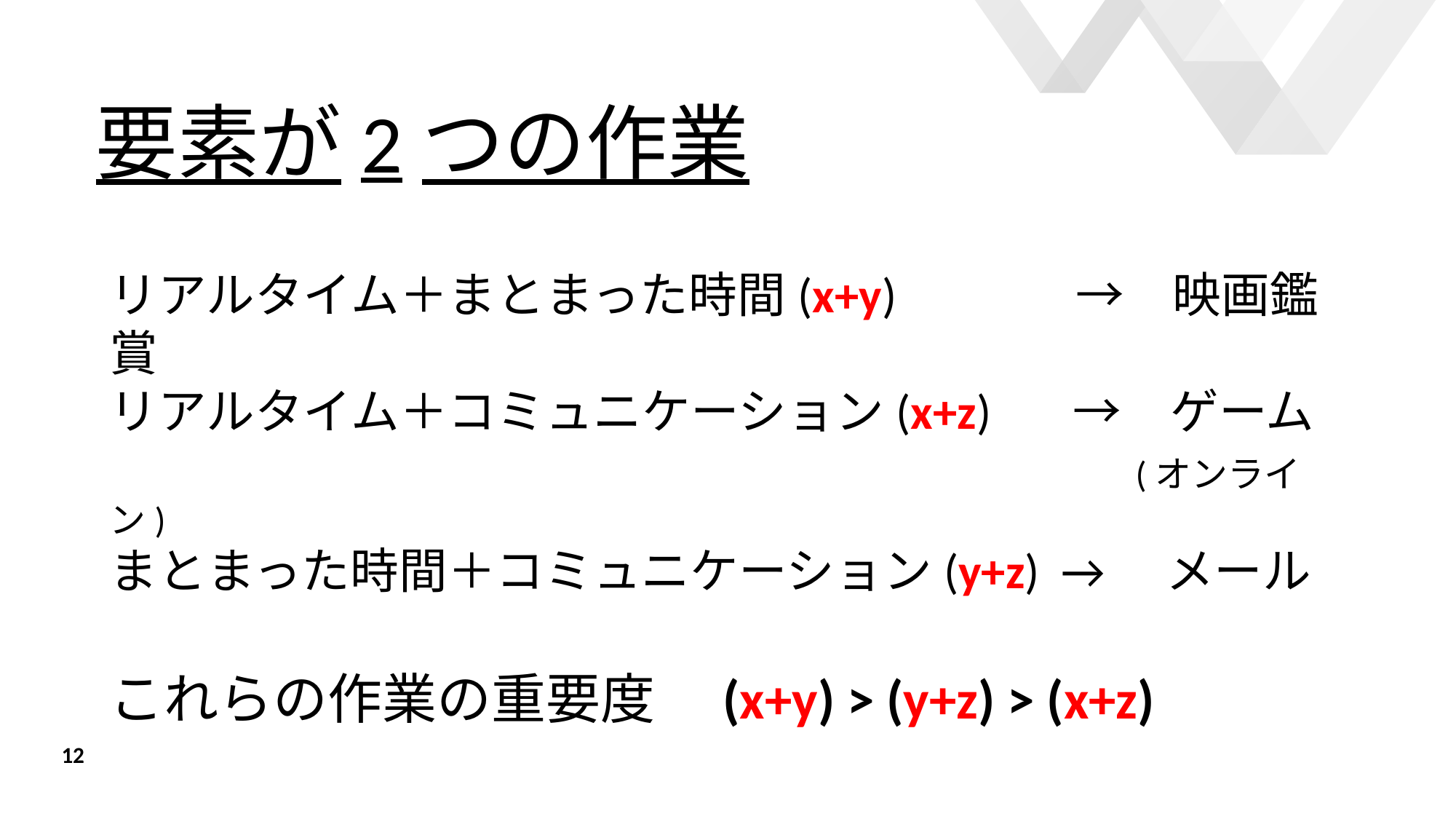

# 要素が2つの作業
リアルタイム＋まとまった時間(x+y)　　　  →　映画鑑賞
リアルタイム＋コミュニケーション(x+z)　  →　ゲーム
								              (オンライン)
まとまった時間＋コミュニケーション(y+z)  →　メール

これらの作業の重要度　(x+y) > (y+z) > (x+z)
12